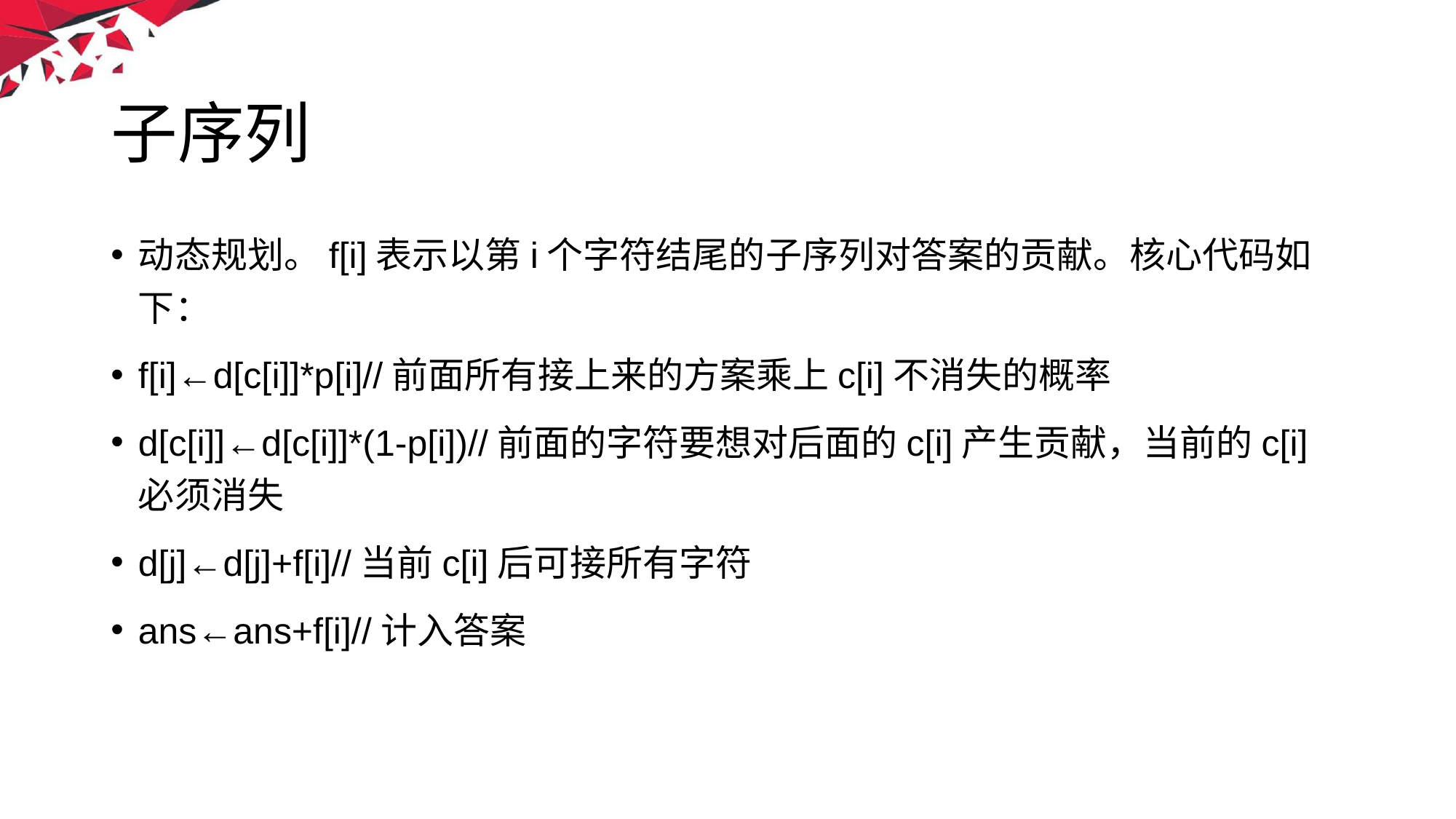

# 子序列
动态规划。f[i]表示以第i个字符结尾的子序列对答案的贡献。核心代码如下：
f[i]←d[c[i]]*p[i]//前面所有接上来的方案乘上c[i]不消失的概率
d[c[i]]←d[c[i]]*(1-p[i])//前面的字符要想对后面的c[i]产生贡献，当前的c[i]必须消失
d[j]←d[j]+f[i]//当前c[i]后可接所有字符
ans←ans+f[i]//计入答案